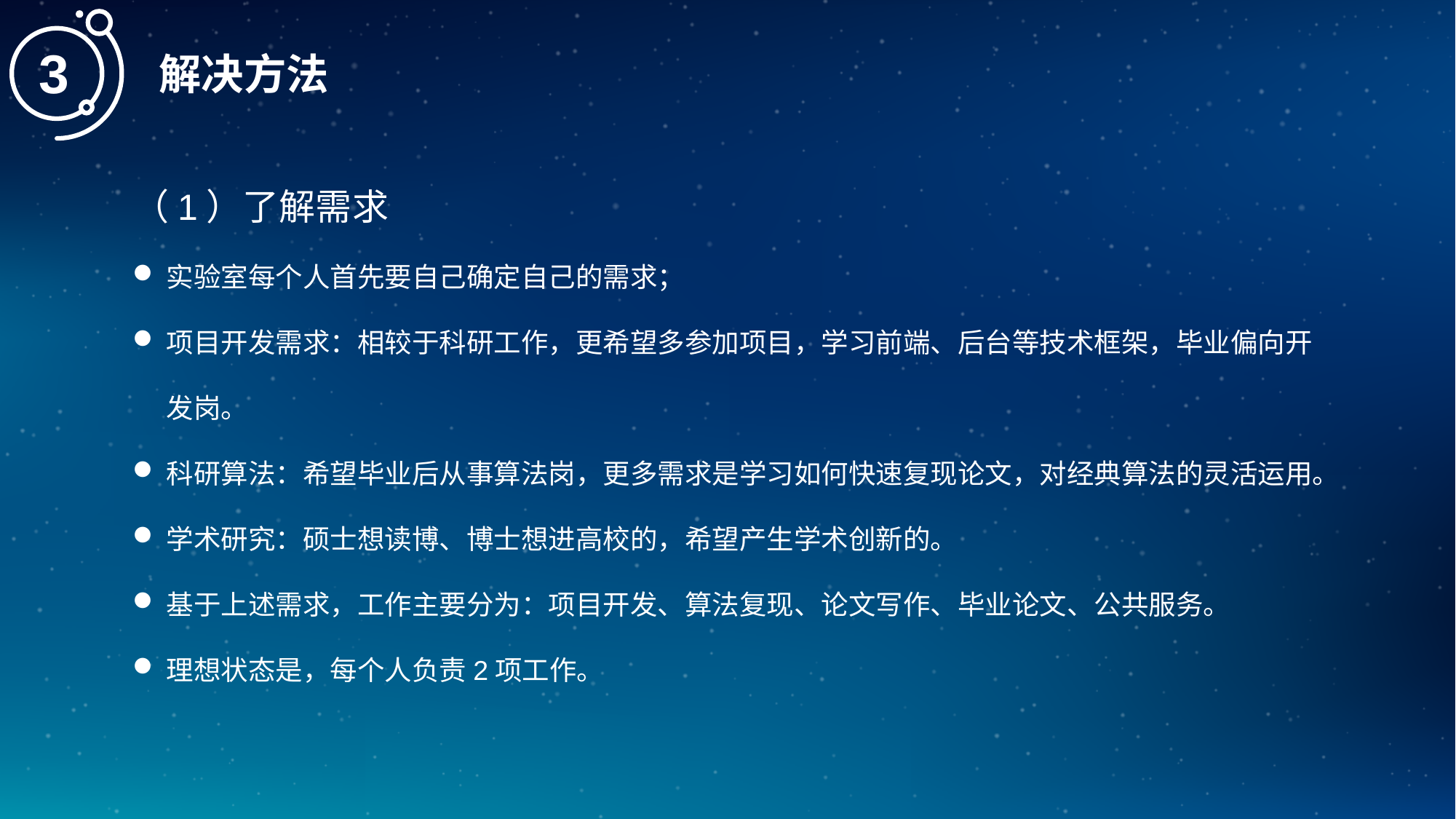

3

解决方法
（1）了解需求
实验室每个人首先要自己确定自己的需求；
项目开发需求：相较于科研工作，更希望多参加项目，学习前端、后台等技术框架，毕业偏向开发岗。
科研算法：希望毕业后从事算法岗，更多需求是学习如何快速复现论文，对经典算法的灵活运用。
学术研究：硕士想读博、博士想进高校的，希望产生学术创新的。
基于上述需求，工作主要分为：项目开发、算法复现、论文写作、毕业论文、公共服务。
理想状态是，每个人负责2项工作。